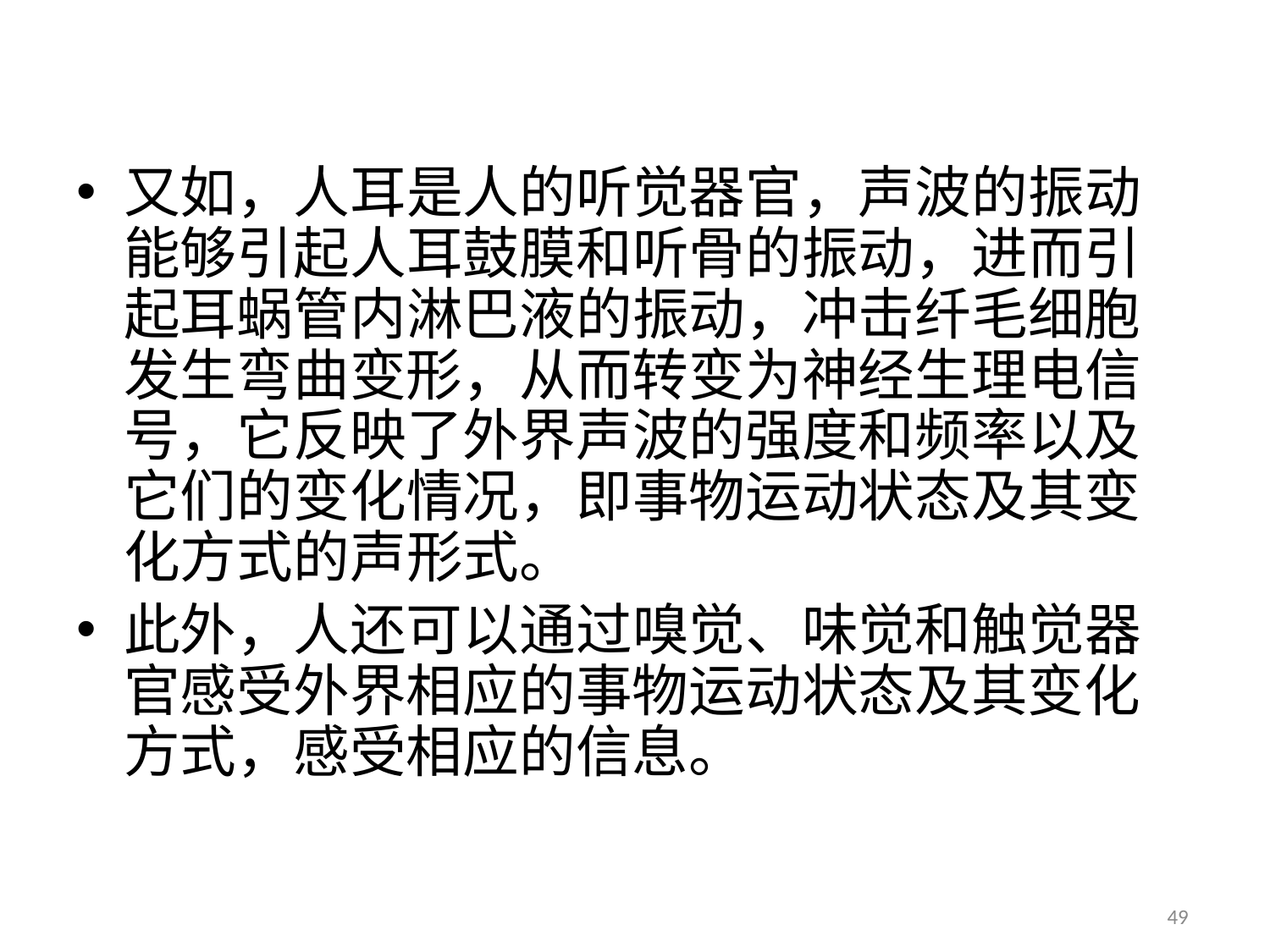

又如，人耳是人的听觉器官，声波的振动能够引起人耳鼓膜和听骨的振动，进而引起耳蜗管内淋巴液的振动，冲击纤毛细胞发生弯曲变形，从而转变为神经生理电信号，它反映了外界声波的强度和频率以及它们的变化情况，即事物运动状态及其变化方式的声形式。
此外，人还可以通过嗅觉、味觉和触觉器官感受外界相应的事物运动状态及其变化方式，感受相应的信息。

49